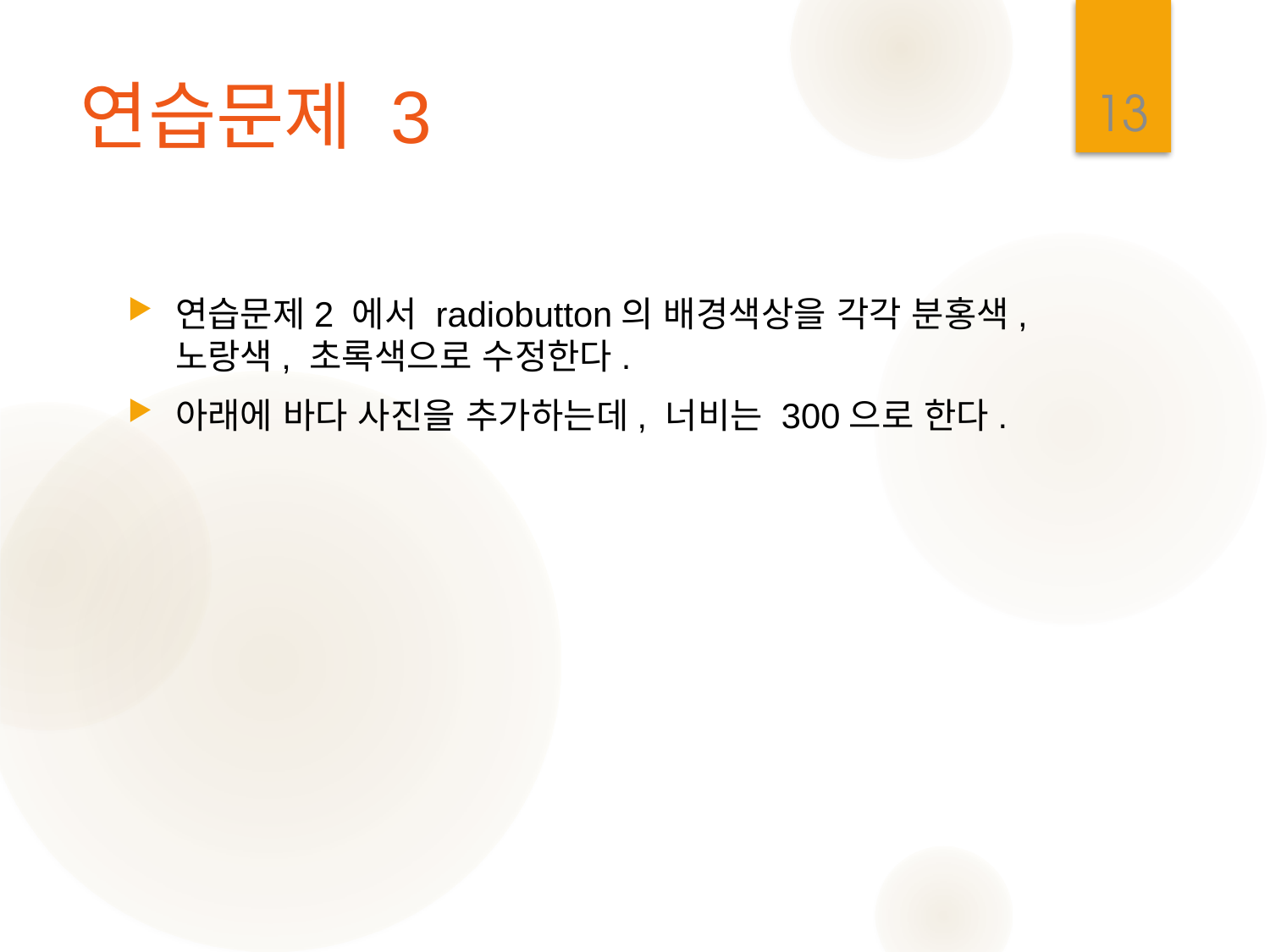

13
# 연습문제 3
연습문제2 에서 radiobutton의 배경색상을 각각 분홍색, 노랑색, 초록색으로 수정한다.
아래에 바다 사진을 추가하는데, 너비는 300으로 한다.